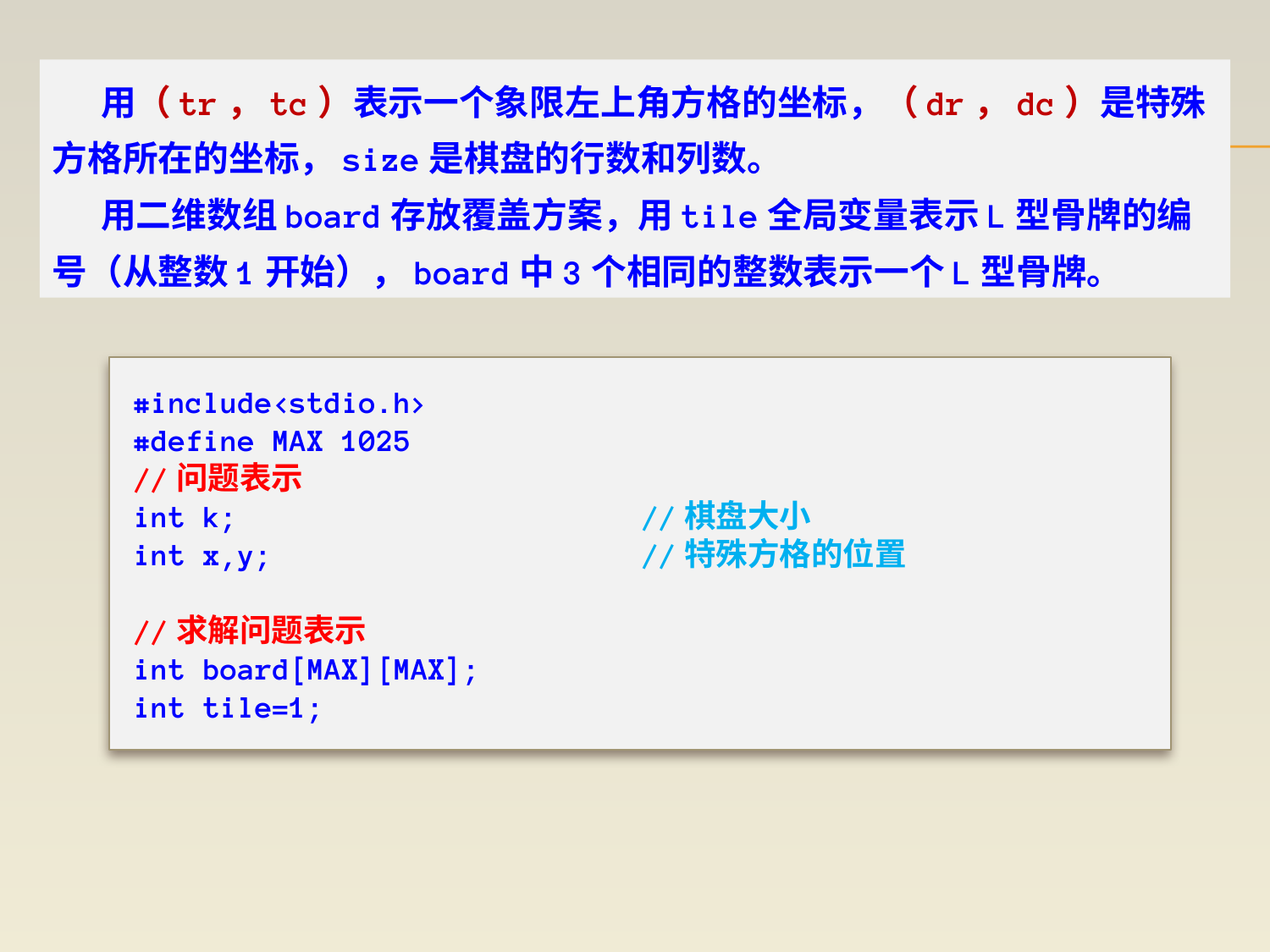

用（tr，tc）表示一个象限左上角方格的坐标，（dr，dc）是特殊方格所在的坐标，size是棋盘的行数和列数。
     用二维数组board存放覆盖方案，用tile全局变量表示L型骨牌的编号（从整数1开始），board中3个相同的整数表示一个L型骨牌。
#include<stdio.h>
#define MAX 1025
//问题表示
int k;				//棋盘大小
int x,y;			//特殊方格的位置
//求解问题表示
int board[MAX][MAX];
int tile=1;